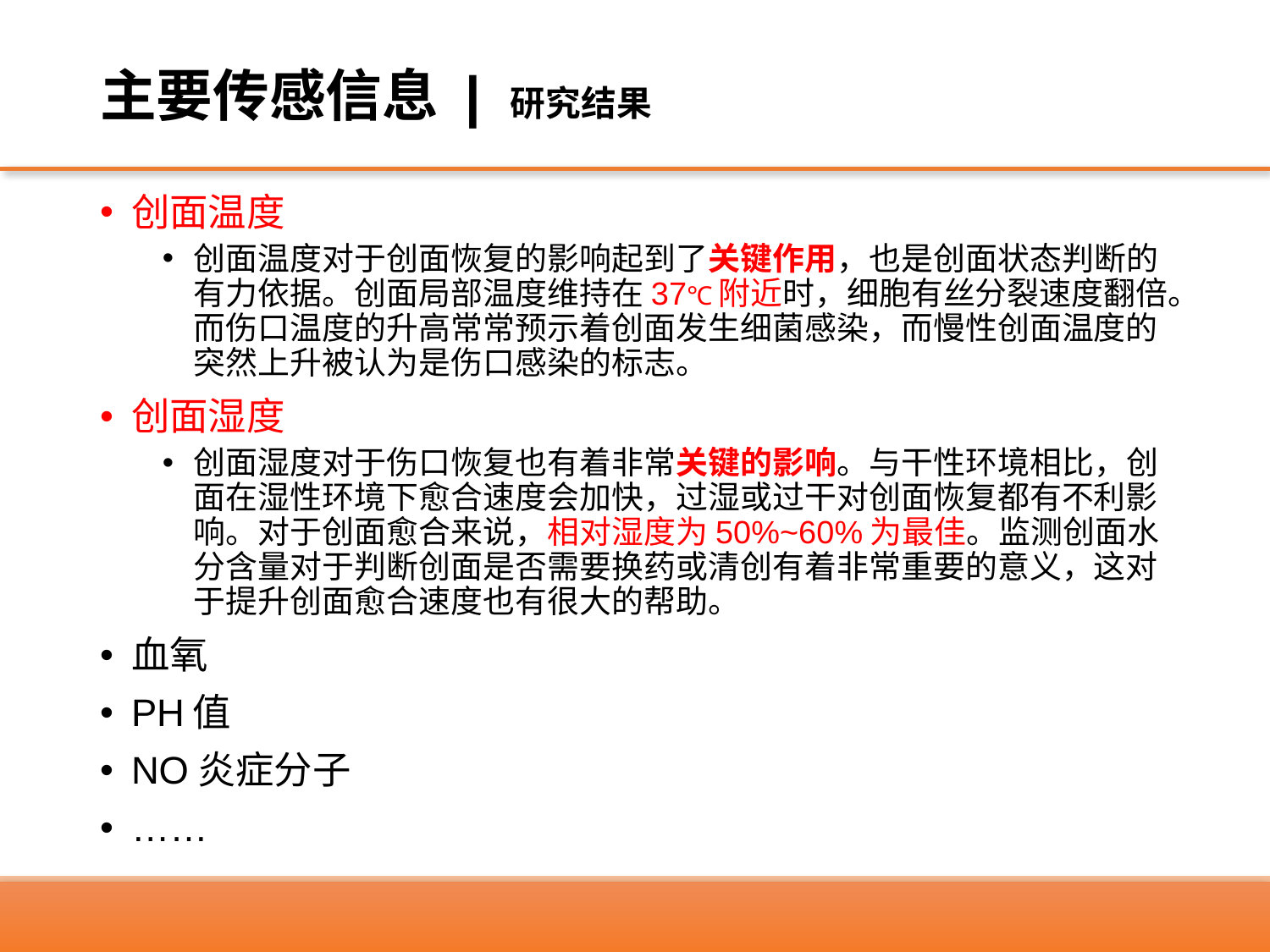

# 主要传感信息 | 研究结果
创面温度
创面温度对于创面恢复的影响起到了关键作用，也是创面状态判断的有力依据。创面局部温度维持在37℃附近时，细胞有丝分裂速度翻倍。而伤口温度的升高常常预示着创面发生细菌感染，而慢性创面温度的突然上升被认为是伤口感染的标志。
创面湿度
创面湿度对于伤口恢复也有着非常关键的影响。与干性环境相比，创面在湿性环境下愈合速度会加快，过湿或过干对创面恢复都有不利影响。对于创面愈合来说，相对湿度为50%~60%为最佳。监测创面水分含量对于判断创面是否需要换药或清创有着非常重要的意义，这对于提升创面愈合速度也有很大的帮助。
血氧
PH值
NO炎症分子
……